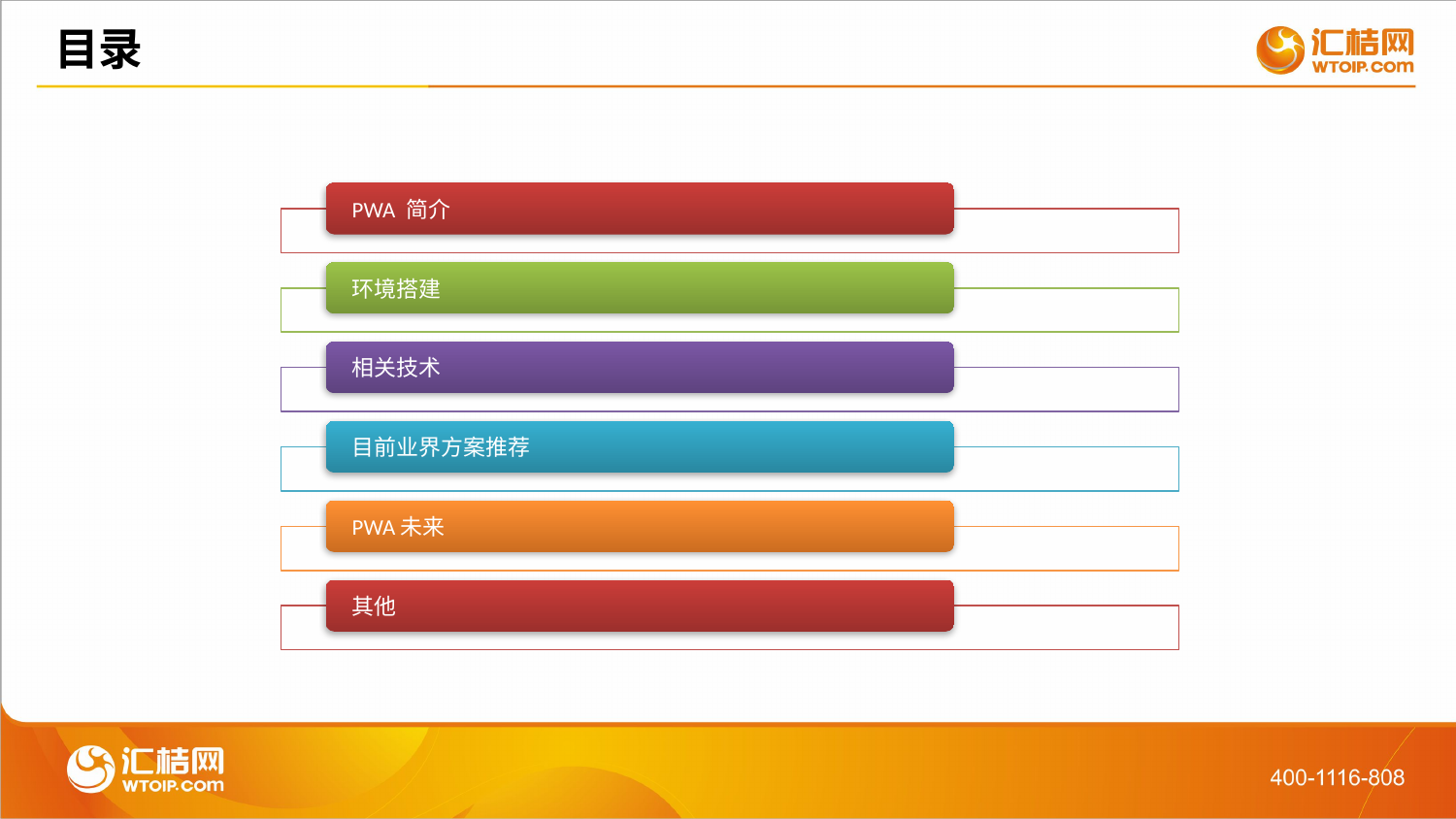

# 目录
PWA 简介
环境搭建
相关技术
目前业界方案推荐
PWA未来
其他